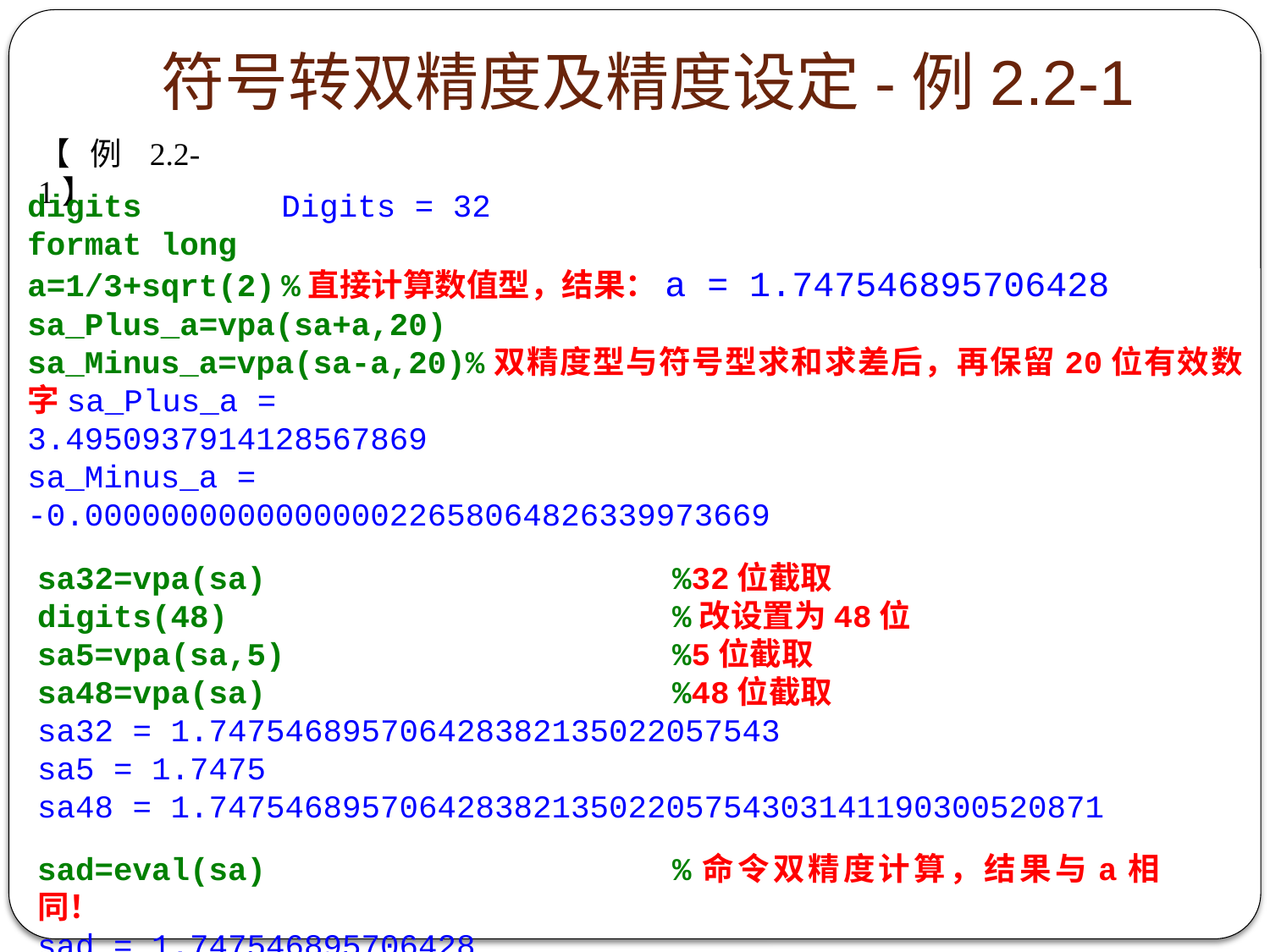

# 符号转双精度及精度设定-例2.2-1
【例2.2-1】
digits		Digits = 32
format long
a=1/3+sqrt(2)	%直接计算数值型，结果：a = 1.747546895706428
sa_Plus_a=vpa(sa+a,20)
sa_Minus_a=vpa(sa-a,20)%双精度型与符号型求和求差后，再保留20位有效数字sa_Plus_a =
3.4950937914128567869
sa_Minus_a =
-0.000000000000000022658064826339973669
sa32=vpa(sa)				%32位截取
digits(48)				%改设置为48位
sa5=vpa(sa,5)				%5位截取
sa48=vpa(sa)				%48位截取
sa32 = 1.747546895706428382135022057543
sa5 = 1.7475
sa48 = 1.74754689570642838213502205754303141190300520871
sad=eval(sa)				%命令双精度计算，结果与a相同！
sad = 1.747546895706428